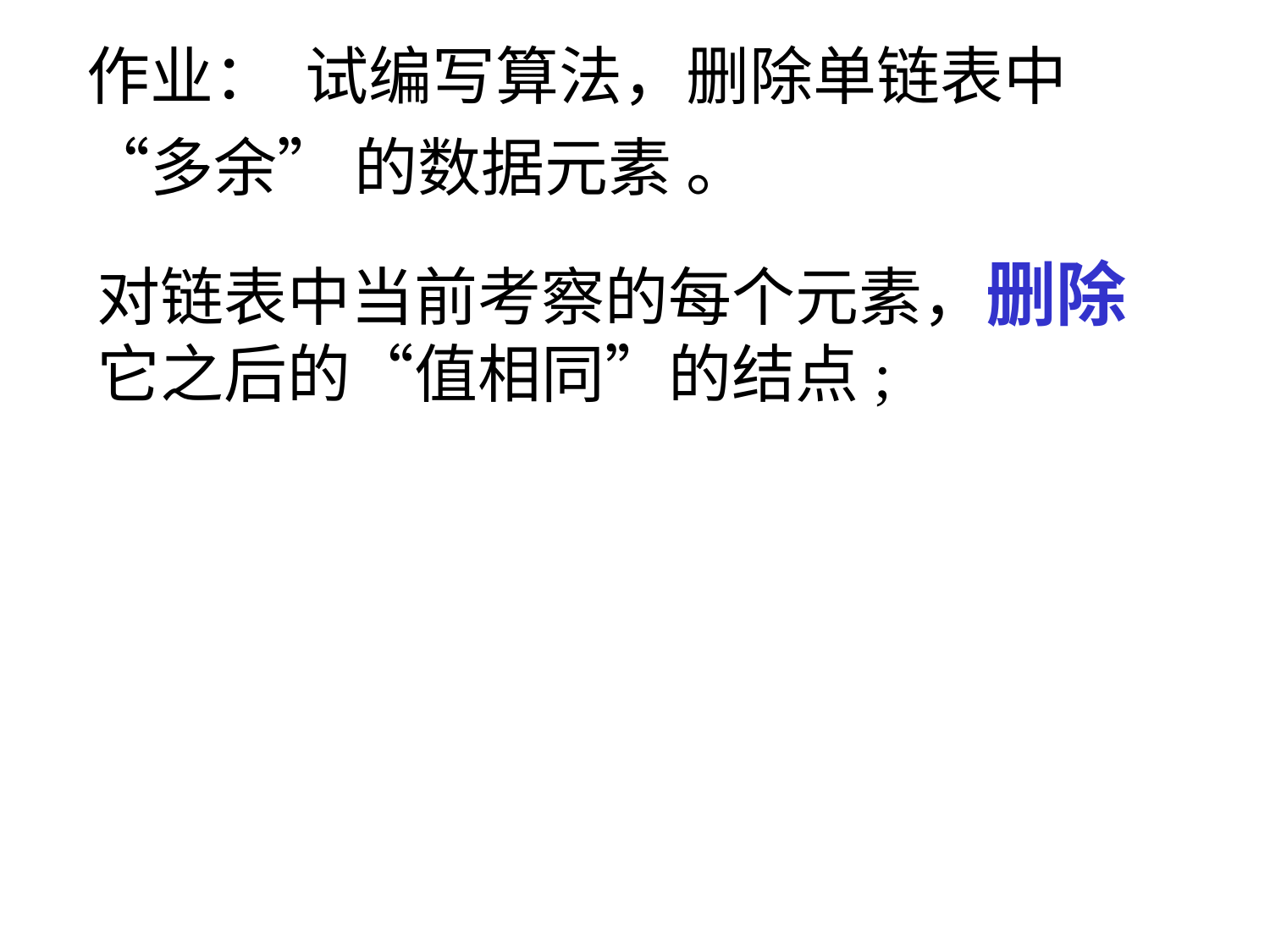

作业：  试编写算法，删除单链表中“多余” 的数据元素 。
对链表中当前考察的每个元素，删除它之后的“值相同”的结点;